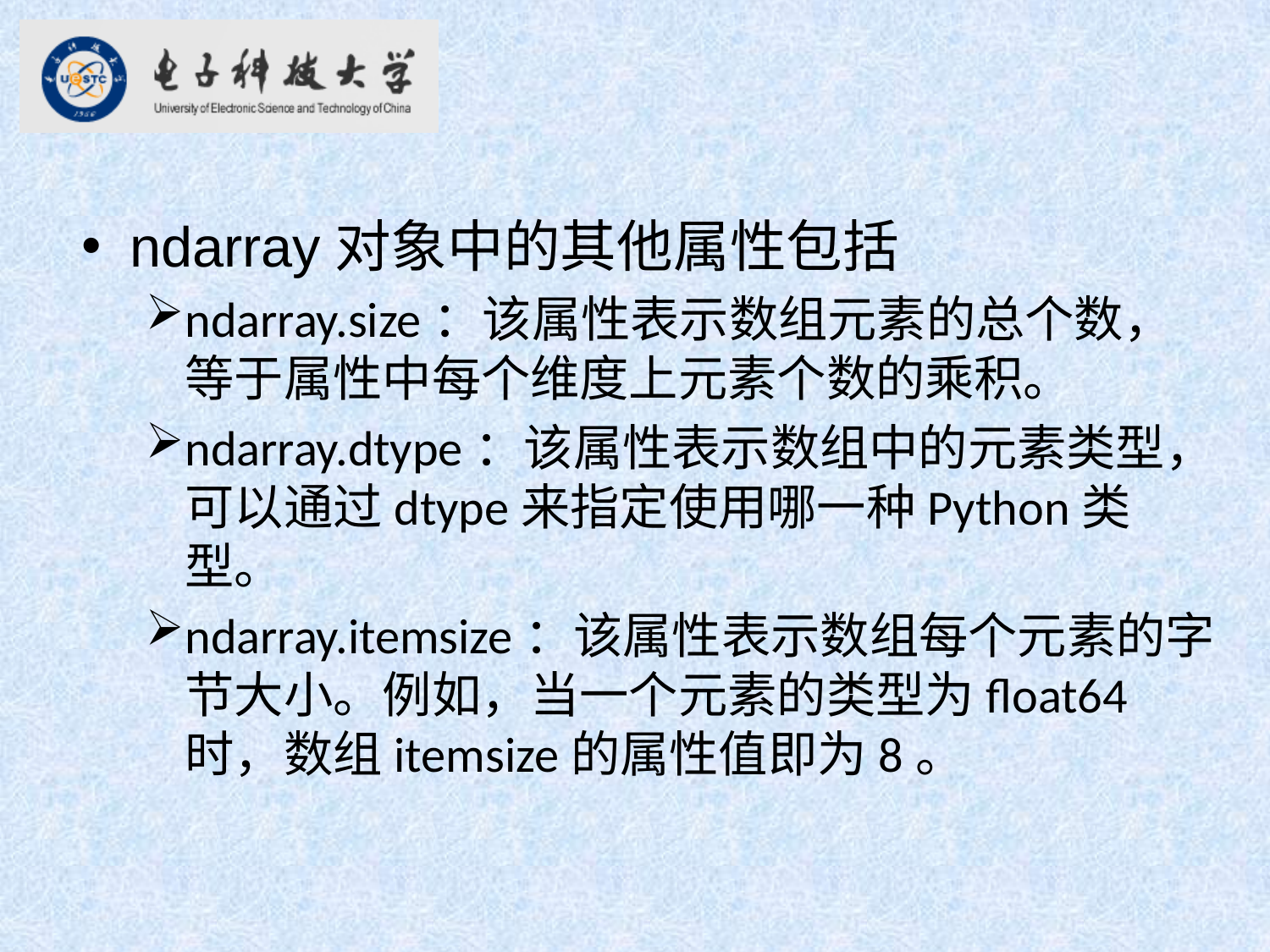

ndarray对象中的其他属性包括
ndarray.size：该属性表示数组元素的总个数，等于属性中每个维度上元素个数的乘积。
ndarray.dtype：该属性表示数组中的元素类型，可以通过dtype来指定使用哪一种Python类型。
ndarray.itemsize：该属性表示数组每个元素的字节大小。例如，当一个元素的类型为float64时，数组itemsize的属性值即为8。